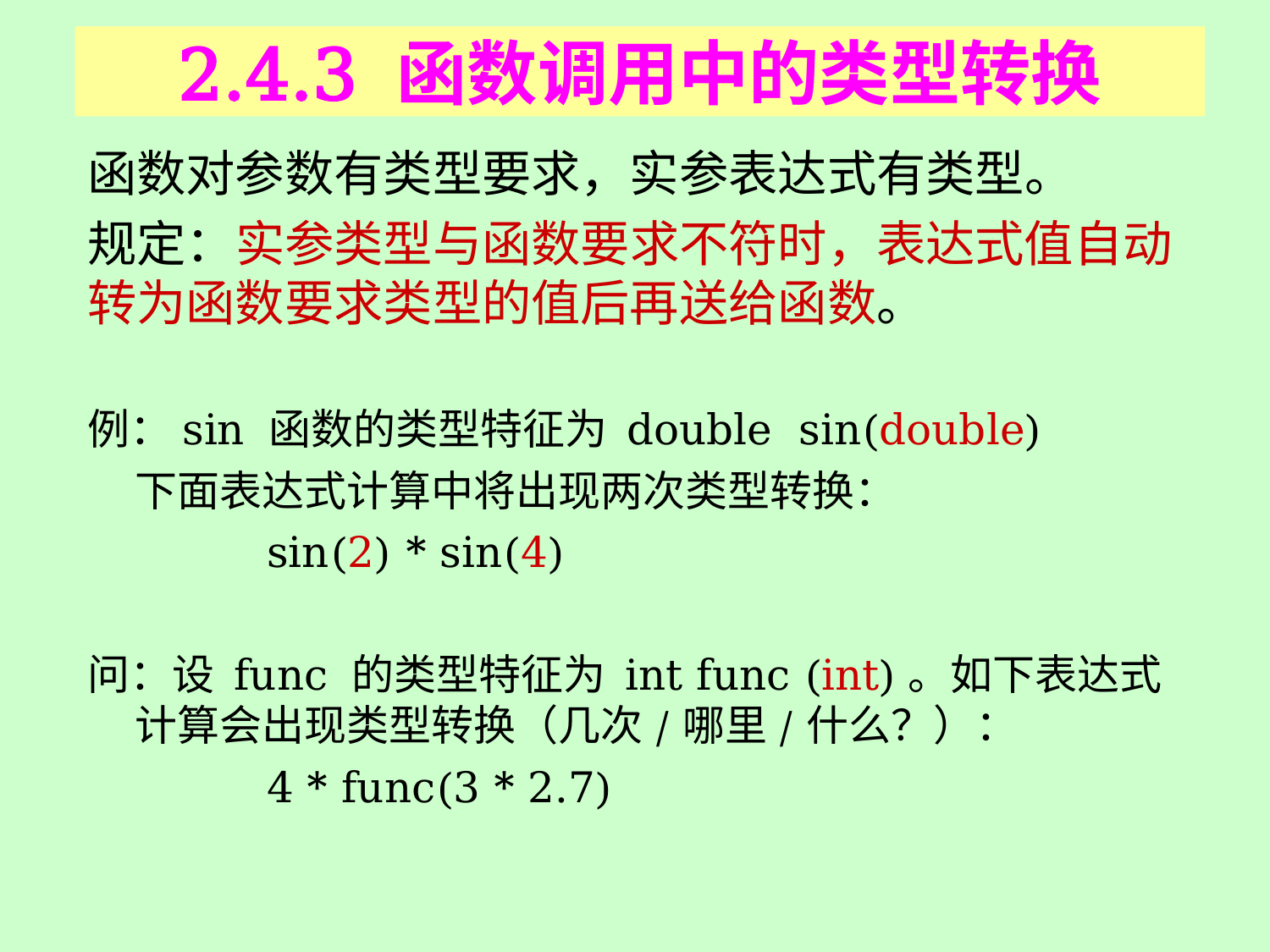

# 2.4.3 函数调用中的类型转换
函数对参数有类型要求，实参表达式有类型。
规定：实参类型与函数要求不符时，表达式值自动转为函数要求类型的值后再送给函数。

例：sin 函数的类型特征为 double  sin(double)
下面表达式计算中将出现两次类型转换：
　　　　sin(2) * sin(4)

问：设 func 的类型特征为 int func (int)。如下表达式计算会出现类型转换（几次/哪里/什么？）：
　　　　4 * func(3 * 2.7)
55